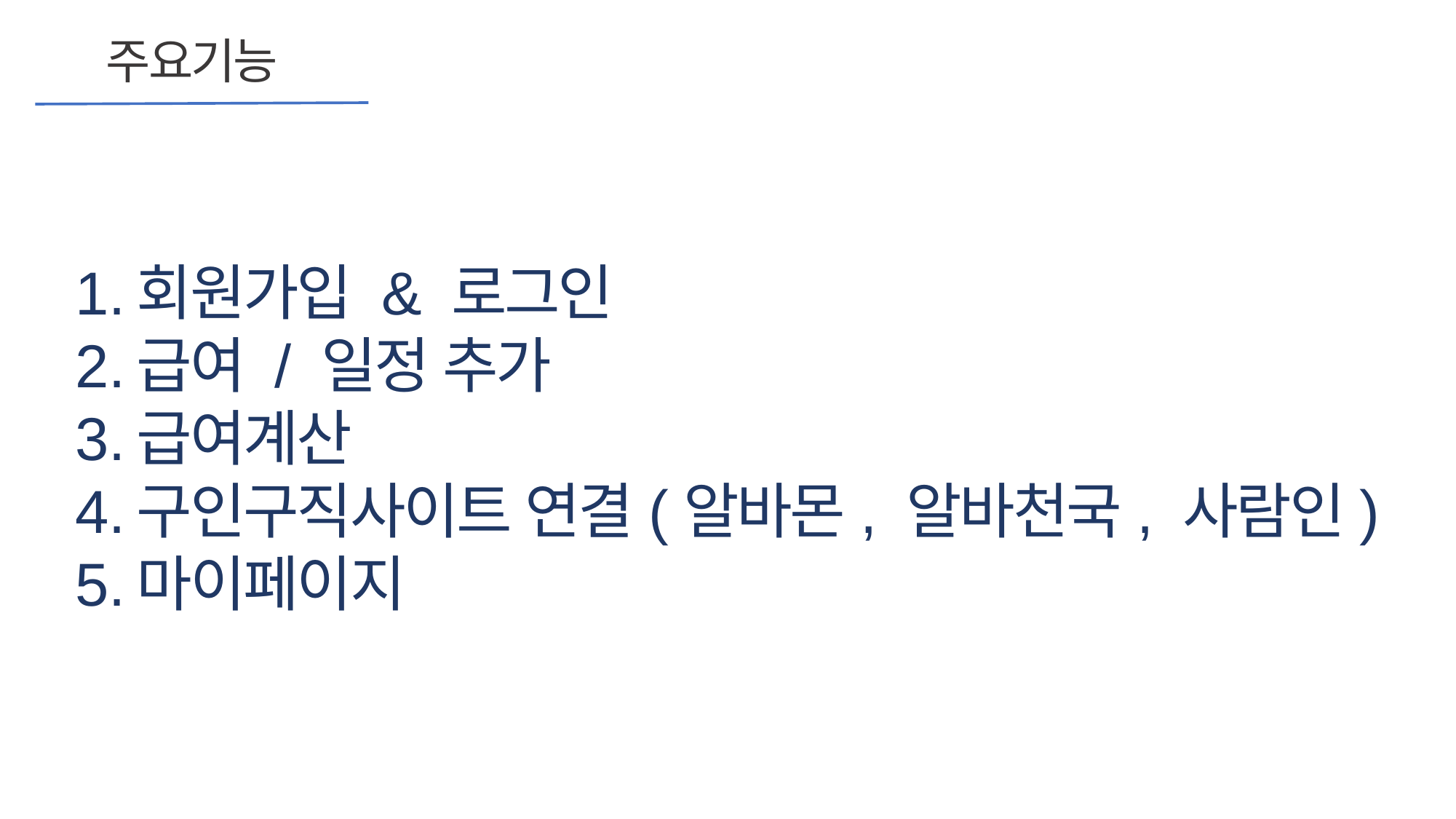

주요기능

회원가입 & 로그인
급여 / 일정 추가
급여계산
구인구직사이트 연결(알바몬, 알바천국, 사람인)
마이페이지